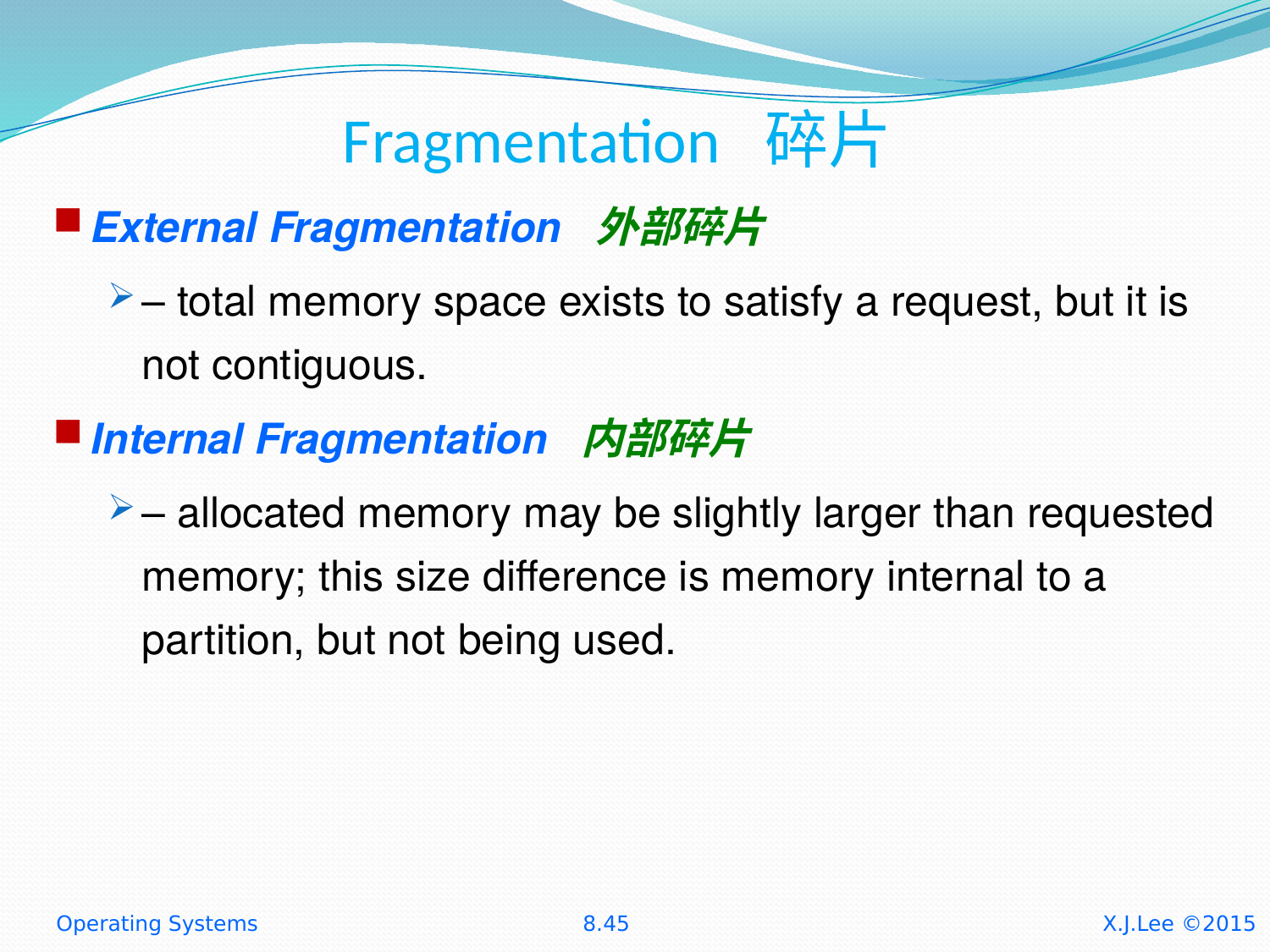

# Fragmentation  碎片
External Fragmentation  外部碎片
– total memory space exists to satisfy a request, but it is not contiguous.
Internal Fragmentation  内部碎片
– allocated memory may be slightly larger than requested memory; this size difference is memory internal to a partition, but not being used.
Operating Systems
8.45
X.J.Lee ©2015